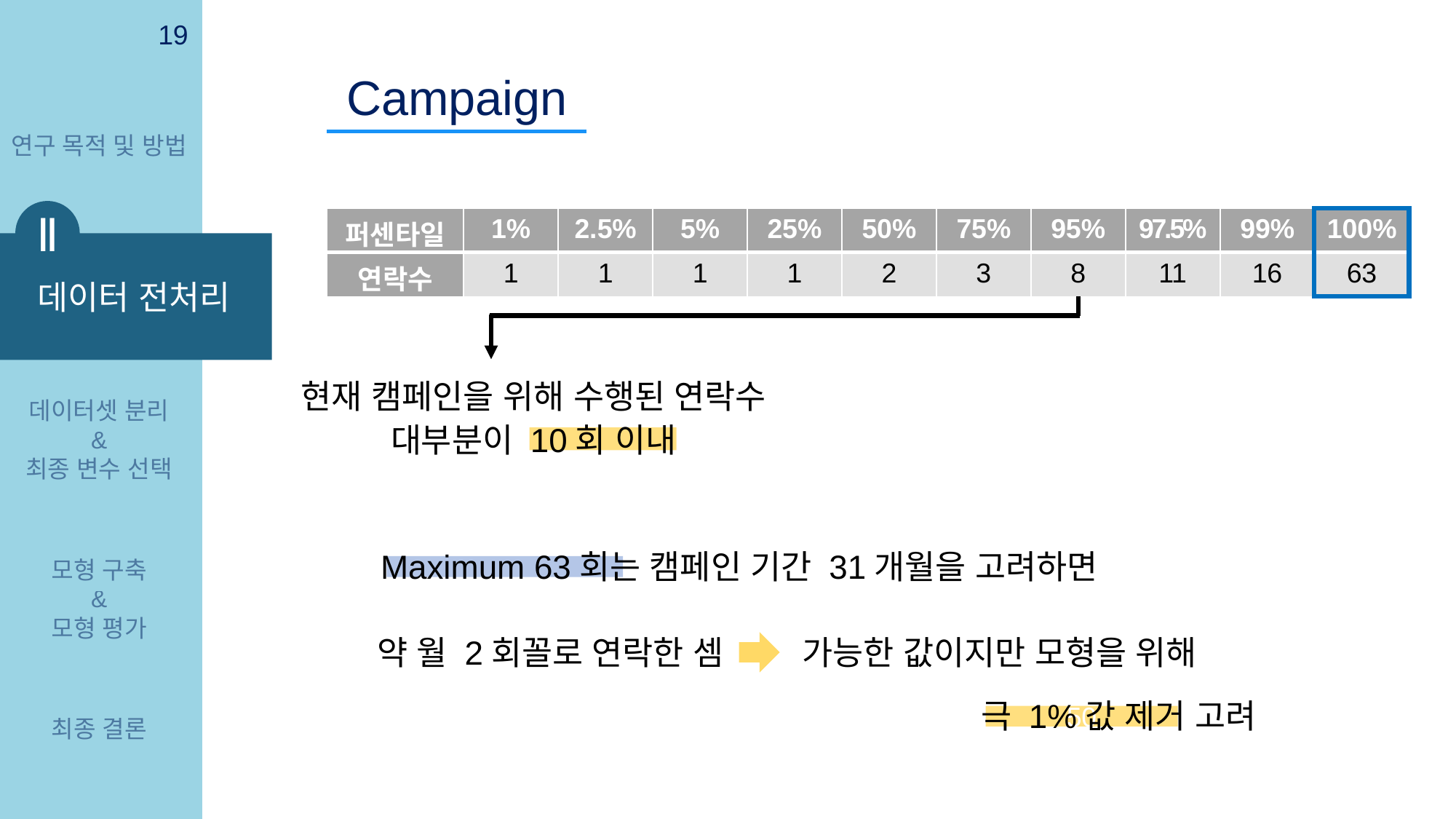

19
Campaign
연구 목적 및 방법
Ⅱ
| 퍼센타일 | 1% | 2.5% | 5% | 25% | 50% | 75% | 95% | 97.5% | 99% | 100% |
| --- | --- | --- | --- | --- | --- | --- | --- | --- | --- | --- |
| 연락수 | 1 | 1 | 1 | 1 | 2 | 3 | 8 | 11 | 16 | 63 |

데이터 전처리
현재 캠페인을 위해 수행된 연락수
데이터셋 분리
&
최종 변수 선택
대부분이 10회 이내

Maximum 63회는 캠페인 기간 31개월을 고려하면
모형 구축
&
모형 평가

가능한 값이지만 모형을 위해
약 월 2회꼴로 연락한 셈

극 1%값 제거 고려
50
최종 결론